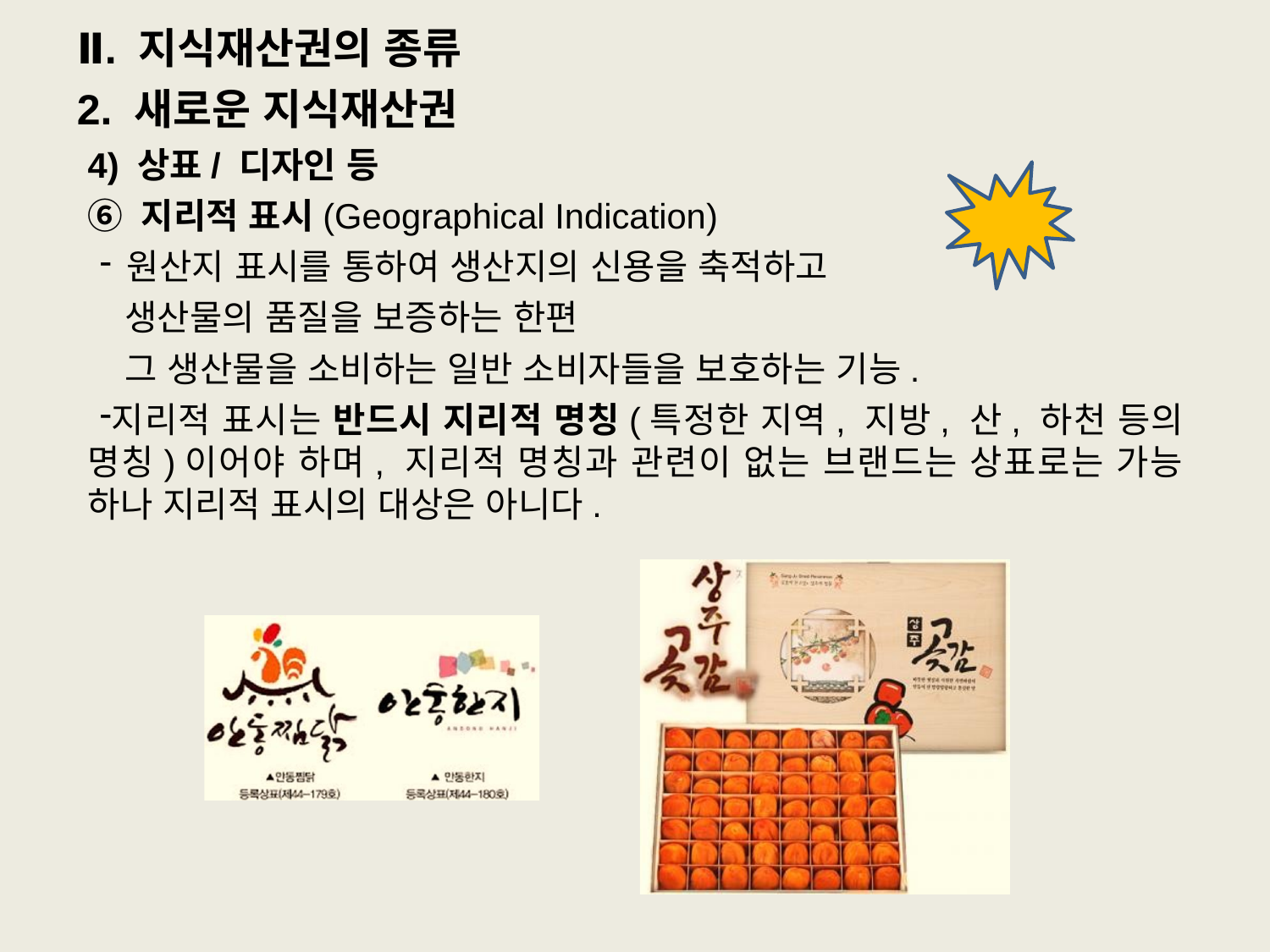

# Ⅱ. 지식재산권의 종류
2. 새로운 지식재산권
4) 상표/ 디자인 등
⑥ 지리적 표시(Geographical Indication)
원산지 표시를 통하여 생산지의 신용을 축적하고
생산물의 품질을 보증하는 한편
그 생산물을 소비하는 일반 소비자들을 보호하는 기능.
지리적 표시는 반드시 지리적 명칭(특정한 지역, 지방, 산, 하천 등의  명칭)이어야 하며, 지리적 명칭과 관련이 없는 브랜드는 상표로는 가능  하나 지리적 표시의 대상은 아니다.